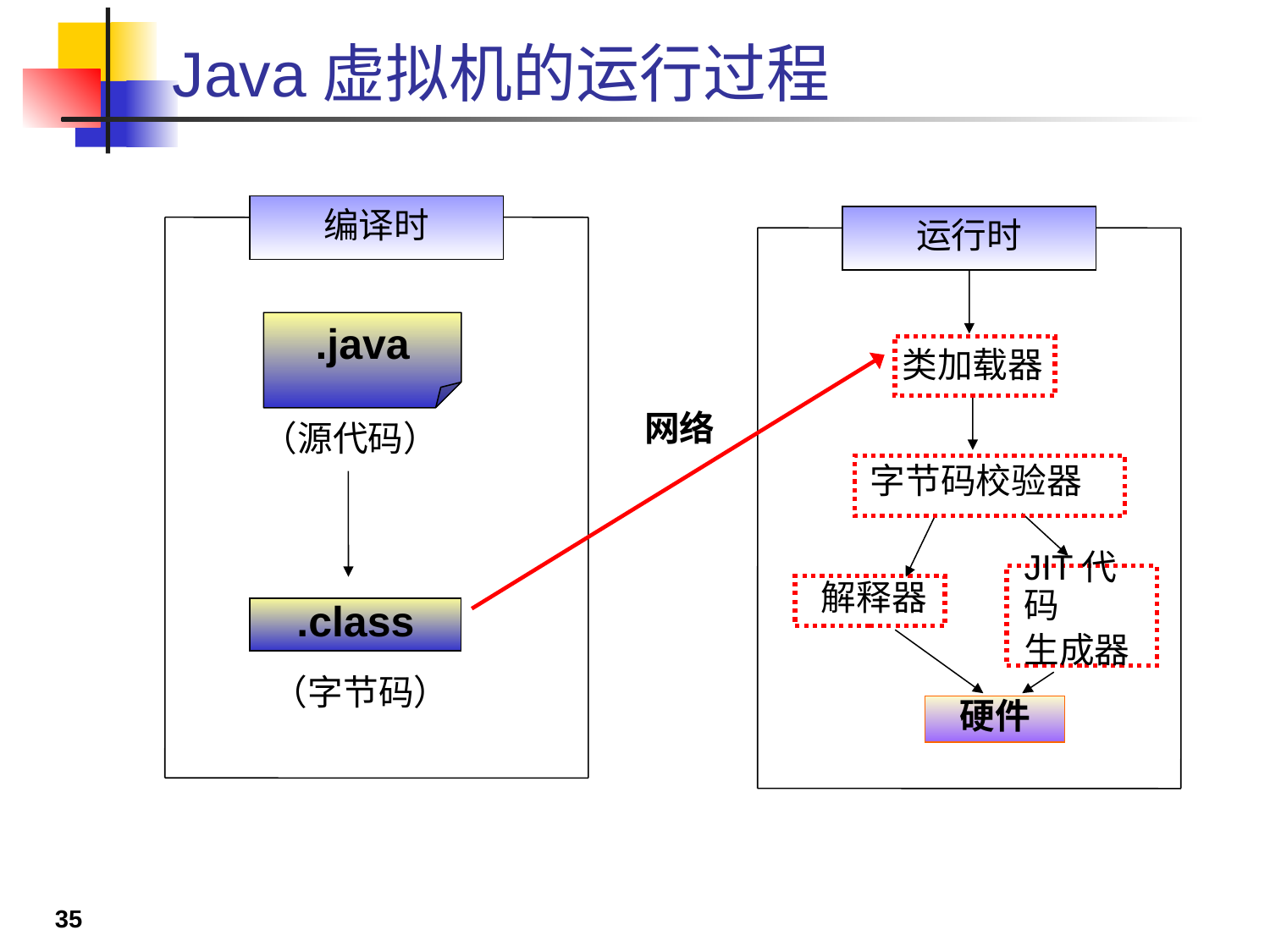

# Java虚拟机的运行过程
编译时
运行时

.java

类加载器

网络
（源代码）

字节码校验器

JIT代码
生成器

解释器
.class

（字节码）

硬件

35